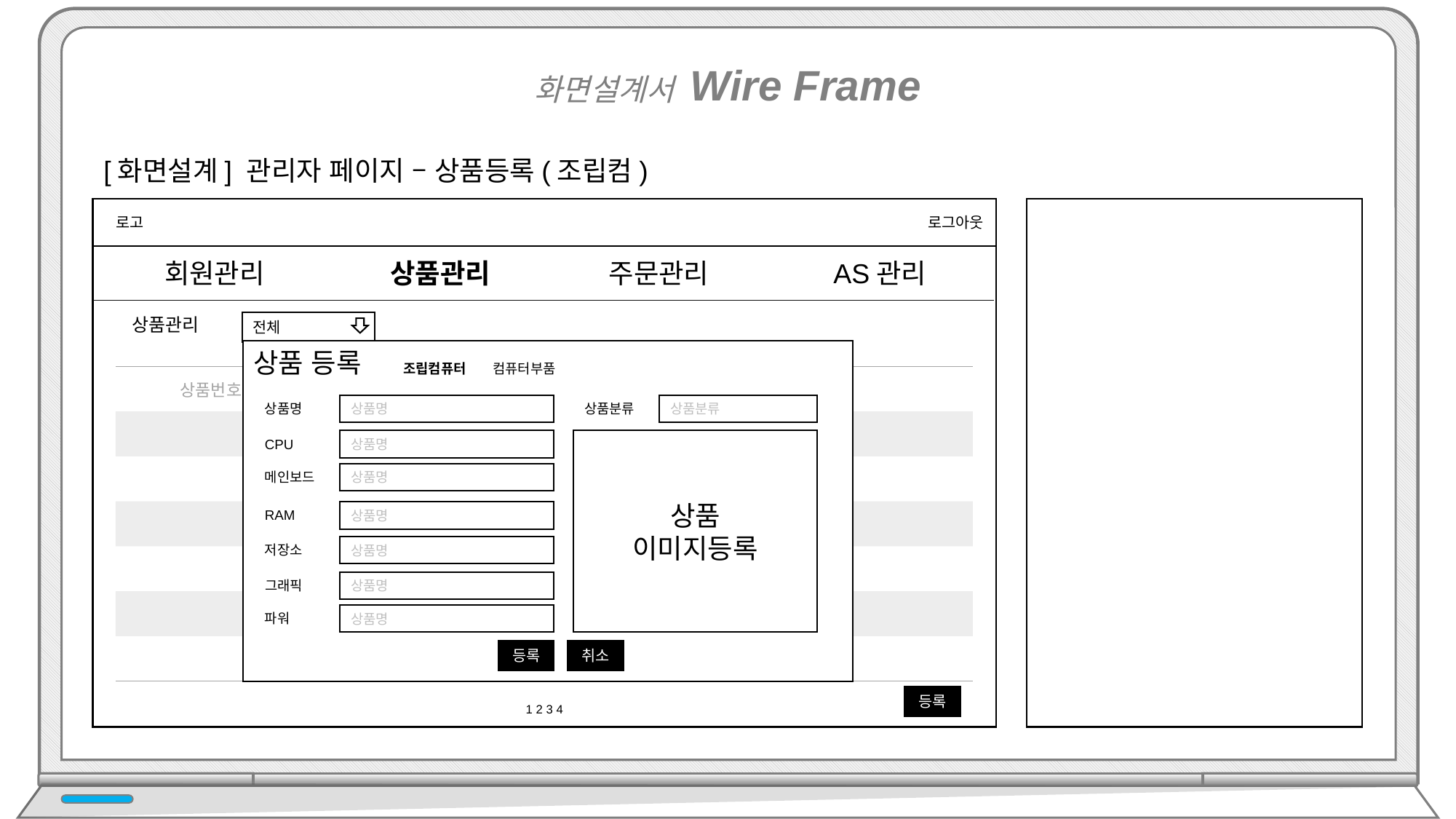

화면설계서 Wire Frame
[화면설계] 관리자 페이지 – 상품등록(조립컴)

로그아웃
로고
회원관리      	 상품관리      	 주문관리      	 AS관리
상품관리
전체

상품 등록
조립컴퓨터
컴퓨터부품

| 상품번호 | 상품명 | 분류 | 등록일 |
| --- | --- | --- | --- |
|  |  |  |  |
|  |  |  |  |
|  |  |  |  |
|  |  |  |  |
|  |  |  |  |
|  |  |  |  |
상품명
상품분류
상품명
상품분류
CPU
상품명
상품
이미지등록
메인보드
상품명
RAM
상품명
저장소
상품명
그래픽
상품명
파워
상품명
등록
취소
등록
1 2 3 4